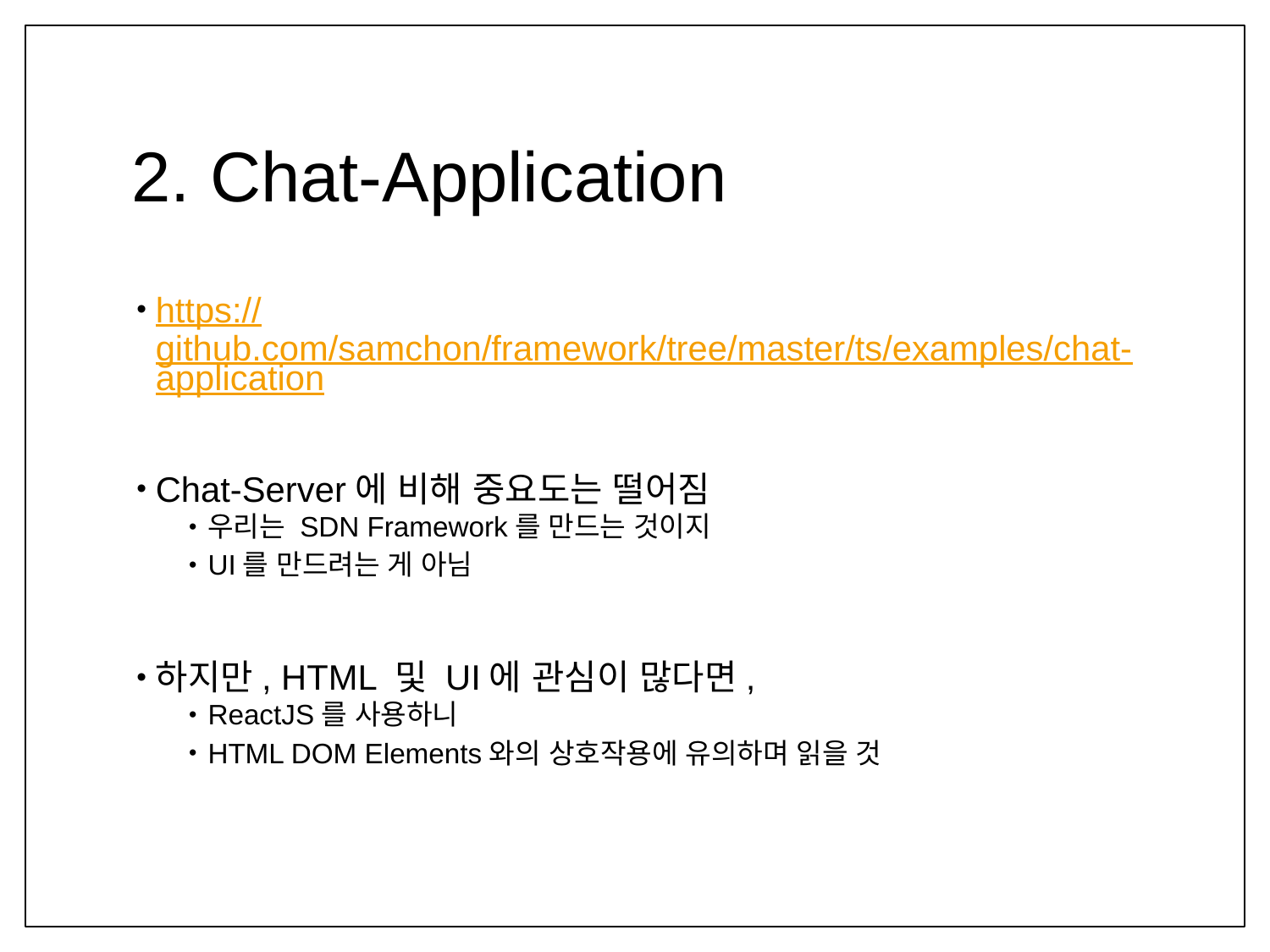

# 2. Chat-Application
https://github.com/samchon/framework/tree/master/ts/examples/chat-application

Chat-Server에 비해 중요도는 떨어짐
우리는 SDN Framework를 만드는 것이지
UI를 만드려는 게 아님

하지만, HTML 및 UI에 관심이 많다면,
ReactJS를 사용하니
HTML DOM Elements와의 상호작용에 유의하며 읽을 것